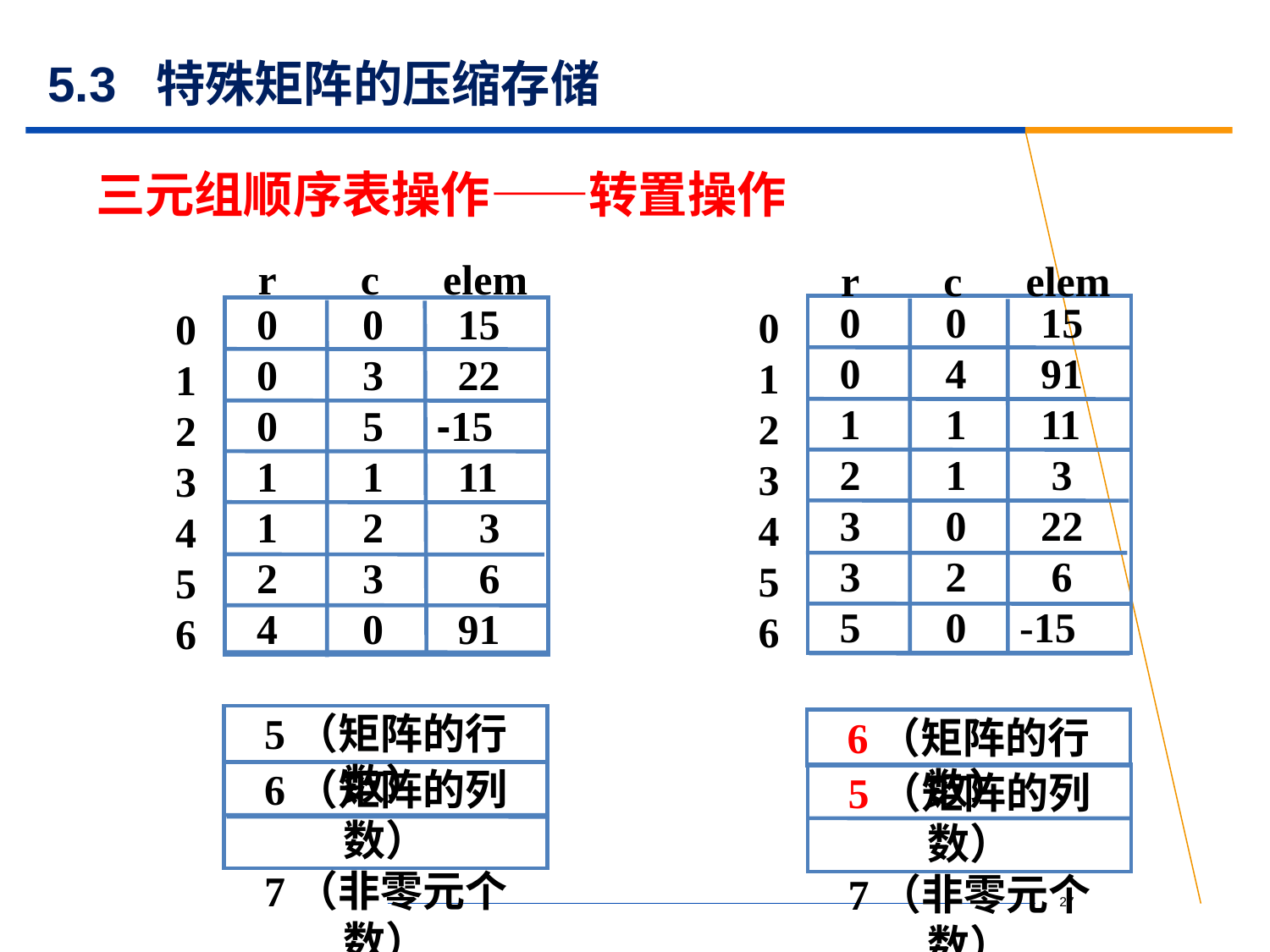

# 5.3  特殊矩阵的压缩存储
三元组顺序表操作——转置操作
   r        c      elem
   r        c      elem
   0        0       15
   0        4       91
   1        1       11
   2        1        3
   3        0       22
   3        2        6
   5        0     -15

0
1
2
3
4
5
6

6（矩阵的行数）
5（矩阵的列数）
7（非零元个数）

   0        0       15
   0        3       22
   0        5     -15
   1        1       11
   1        2         3
   2        3         6
   4        0       91

0
1
2
3
4
5
6

5（矩阵的行数）
6（矩阵的列数）
7（非零元个数）